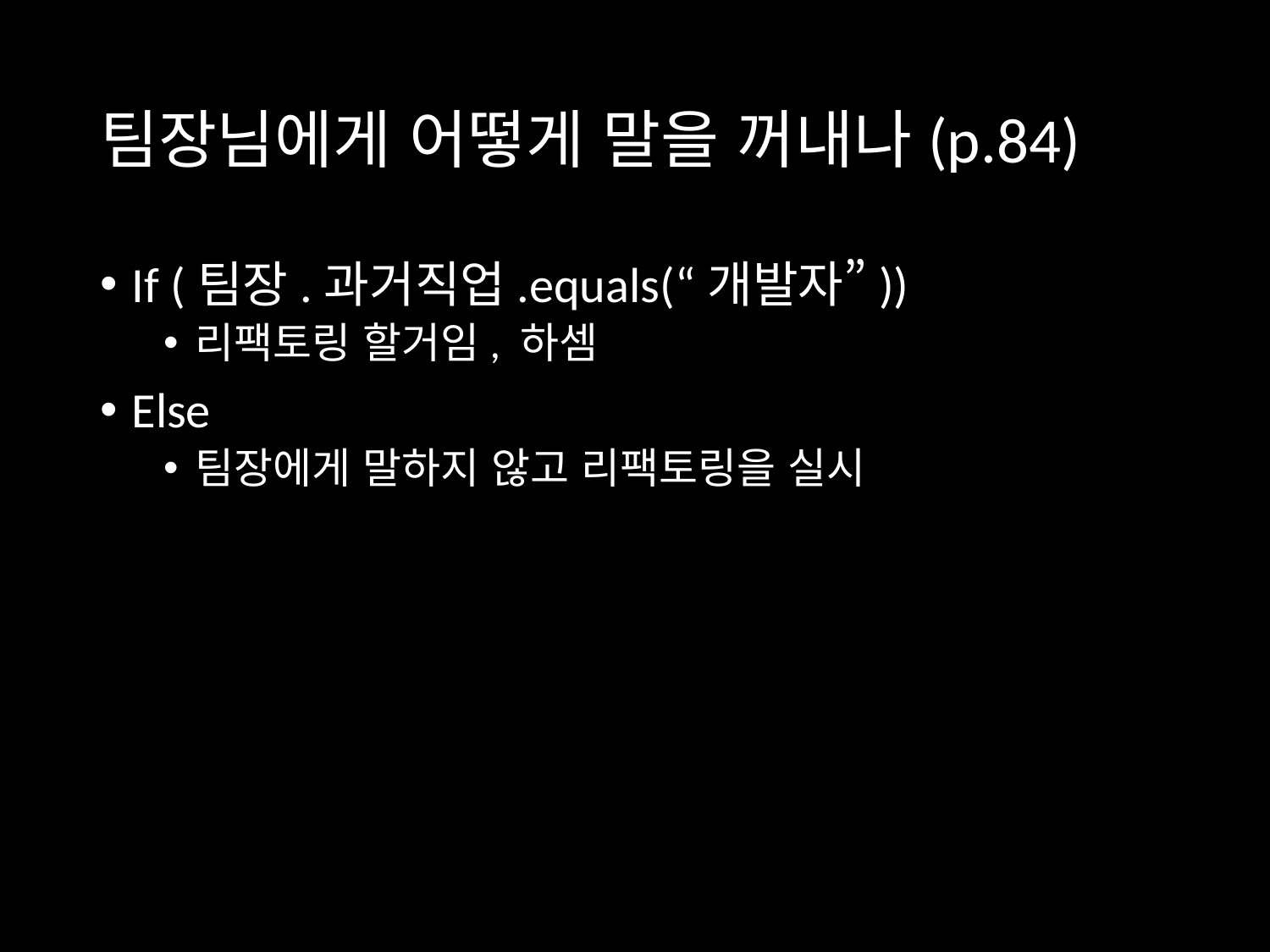

# 팀장님에게 어떻게 말을 꺼내나(p.84)
If (팀장.과거직업.equals(“개발자”))
리팩토링 할거임, 하셈
Else
팀장에게 말하지 않고 리팩토링을 실시